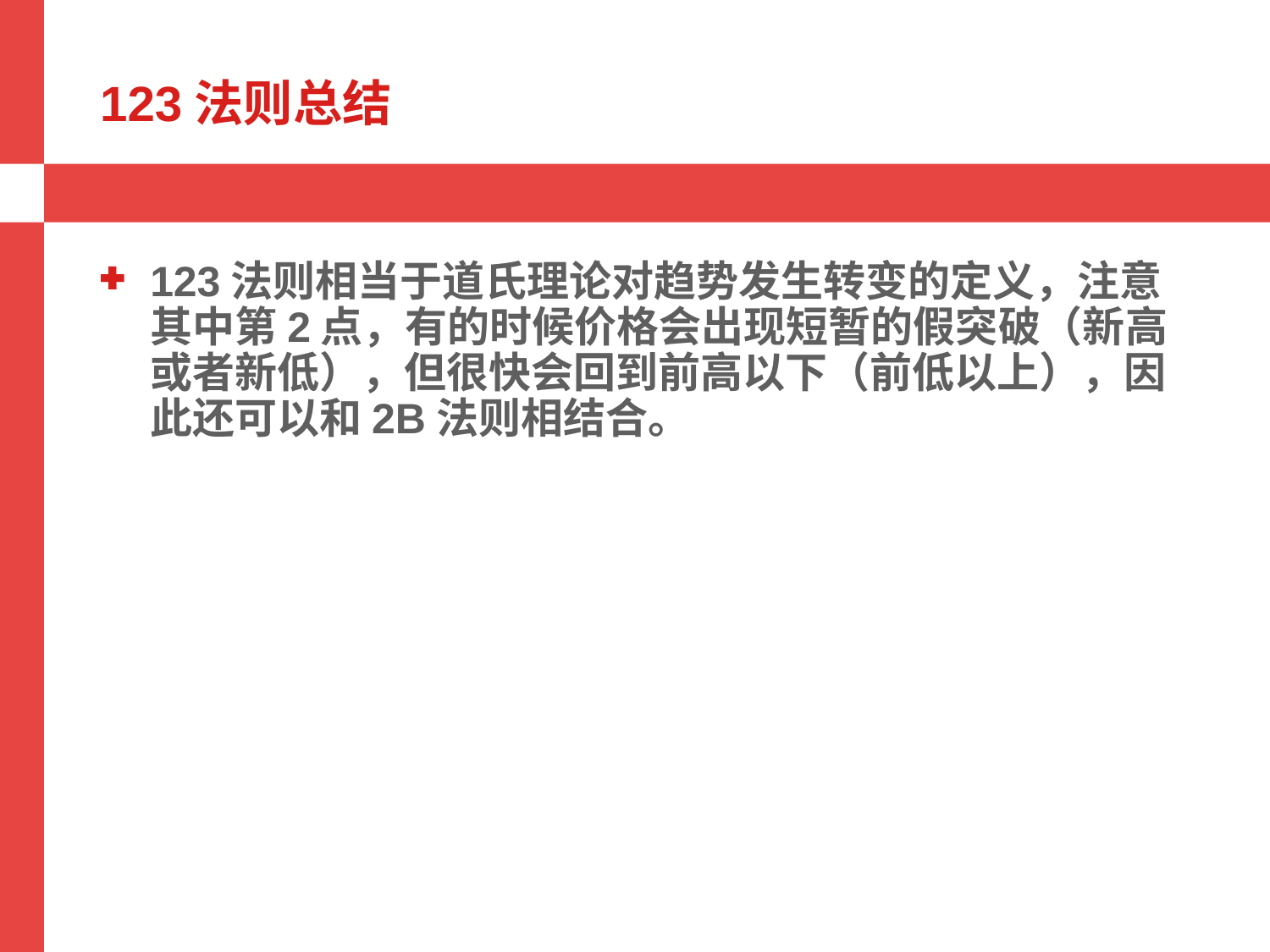

# 123法则总结
123法则相当于道氏理论对趋势发生转变的定义，注意其中第2点，有的时候价格会出现短暂的假突破（新高或者新低），但很快会回到前高以下（前低以上），因此还可以和2B法则相结合。